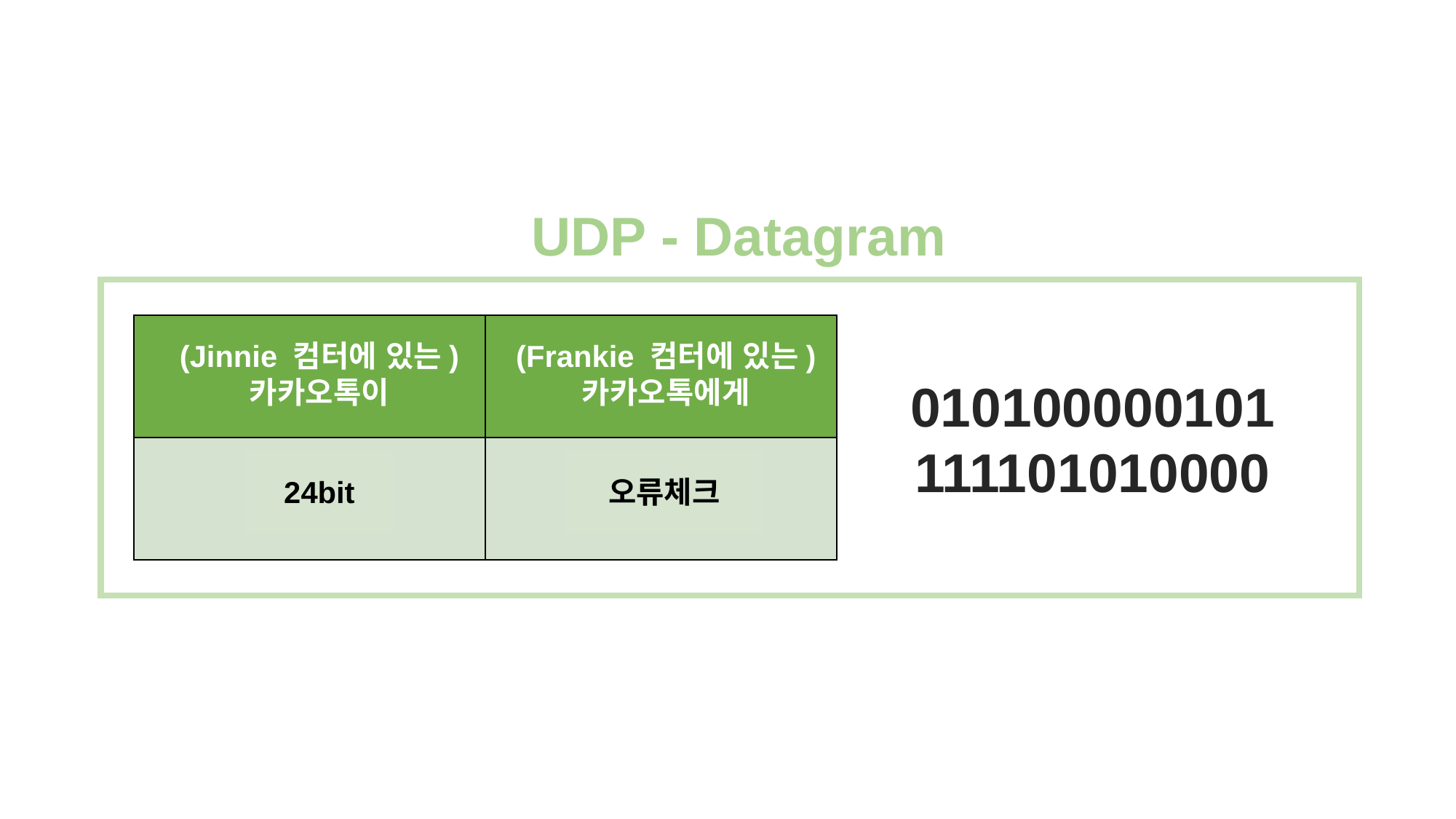

UDP - Datagram

| Sort Port | Destination Port |
| --- | --- |
| Length | CheckSum |
(Jinnie 컴터에 있는)
카카오톡이
(Frankie 컴터에 있는)
카카오톡에게
010100000101
111101010000
24bit
오류체크